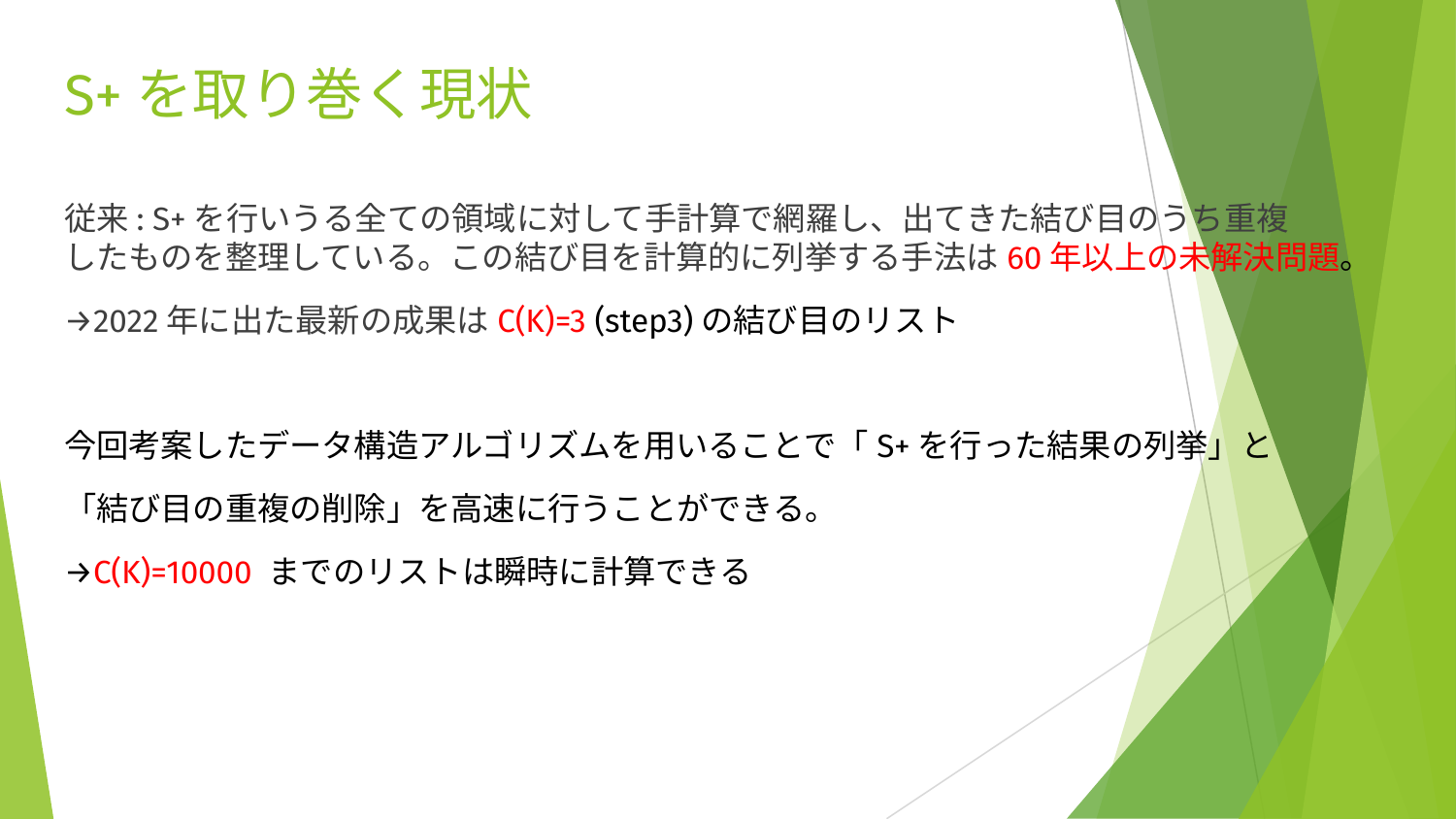

# S+を取り巻く現状
従来: S+を行いうる全ての領域に対して手計算で網羅し、出てきた結び目のうち重複
したものを整理している。この結び目を計算的に列挙する手法は60年以上の未解決問題。
→2022年に出た最新の成果はC(K)=3 (step3)の結び目のリスト

今回考案したデータ構造アルゴリズムを用いることで「S+を行った結果の列挙」と
「結び目の重複の削除」を高速に行うことができる。
→C(K)=10000 までのリストは瞬時に計算できる